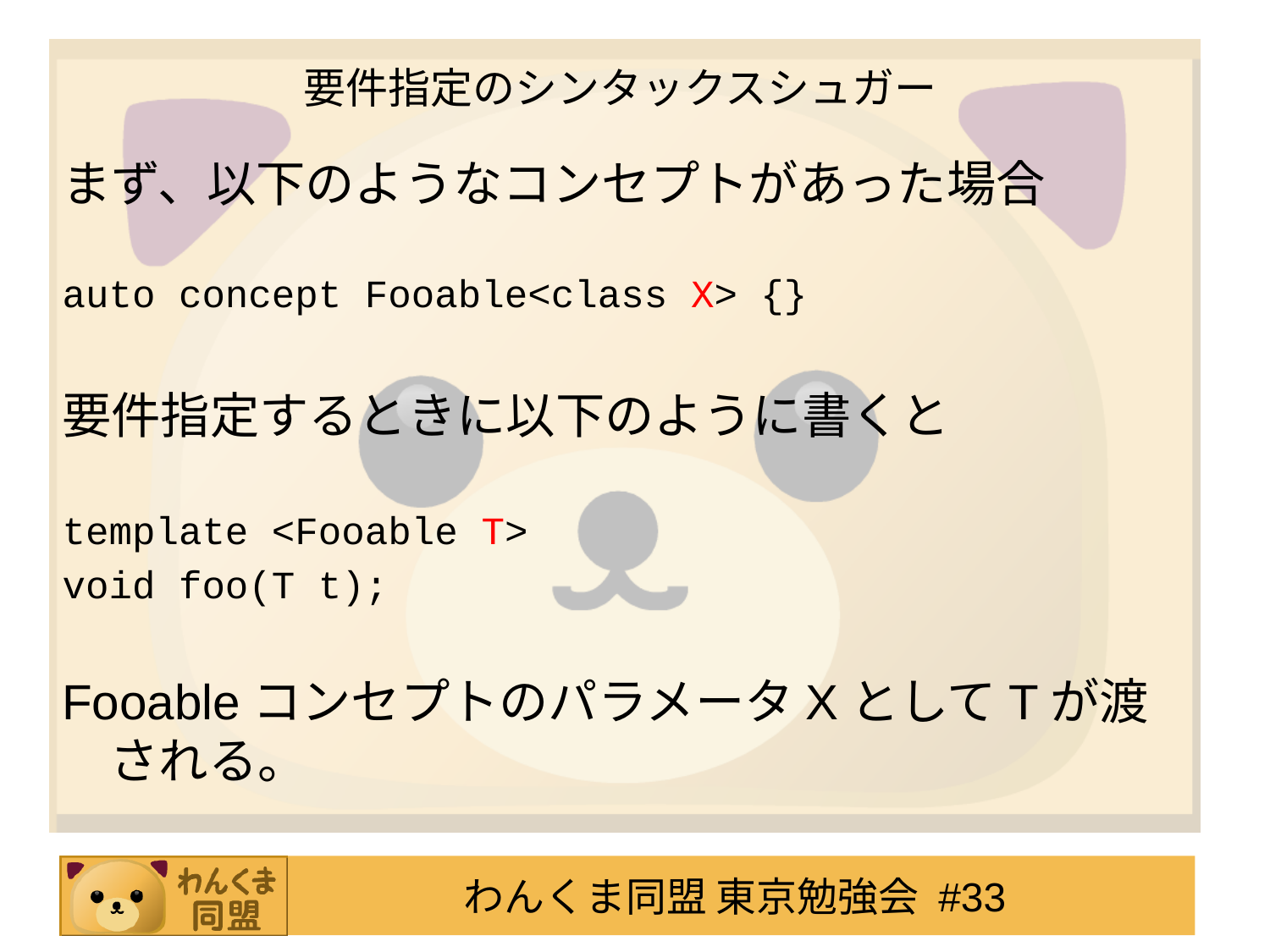

# 要件指定のシンタックスシュガー
まず、以下のようなコンセプトがあった場合

auto concept Fooable<class X> {}

要件指定するときに以下のように書くと

template <Fooable T>
void foo(T t);

FooableコンセプトのパラメータXとしてTが渡される。